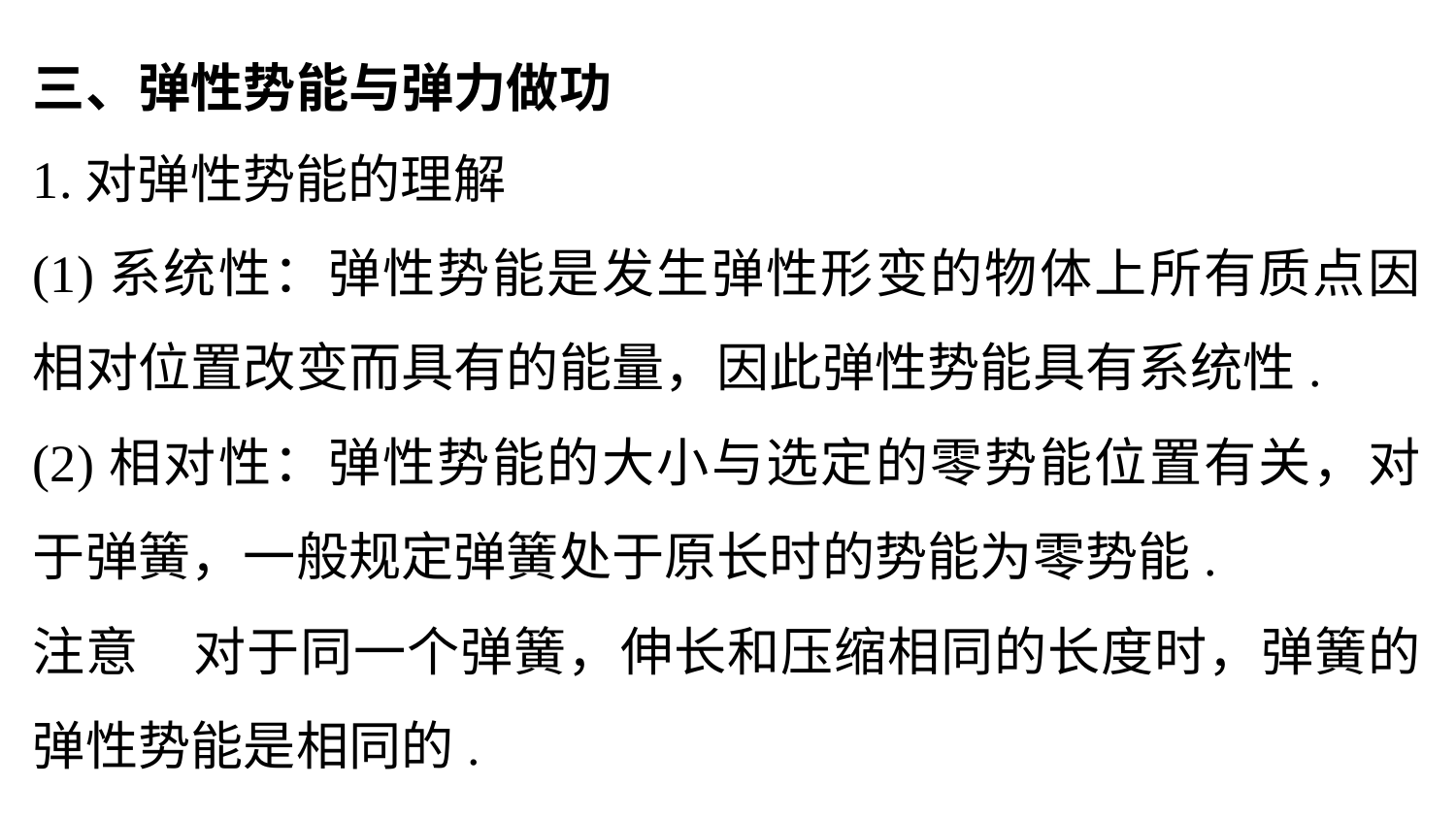

三、弹性势能与弹力做功
1.对弹性势能的理解
(1)系统性：弹性势能是发生弹性形变的物体上所有质点因相对位置改变而具有的能量，因此弹性势能具有系统性.
(2)相对性：弹性势能的大小与选定的零势能位置有关，对于弹簧，一般规定弹簧处于原长时的势能为零势能.
注意　对于同一个弹簧，伸长和压缩相同的长度时，弹簧的弹性势能是相同的.